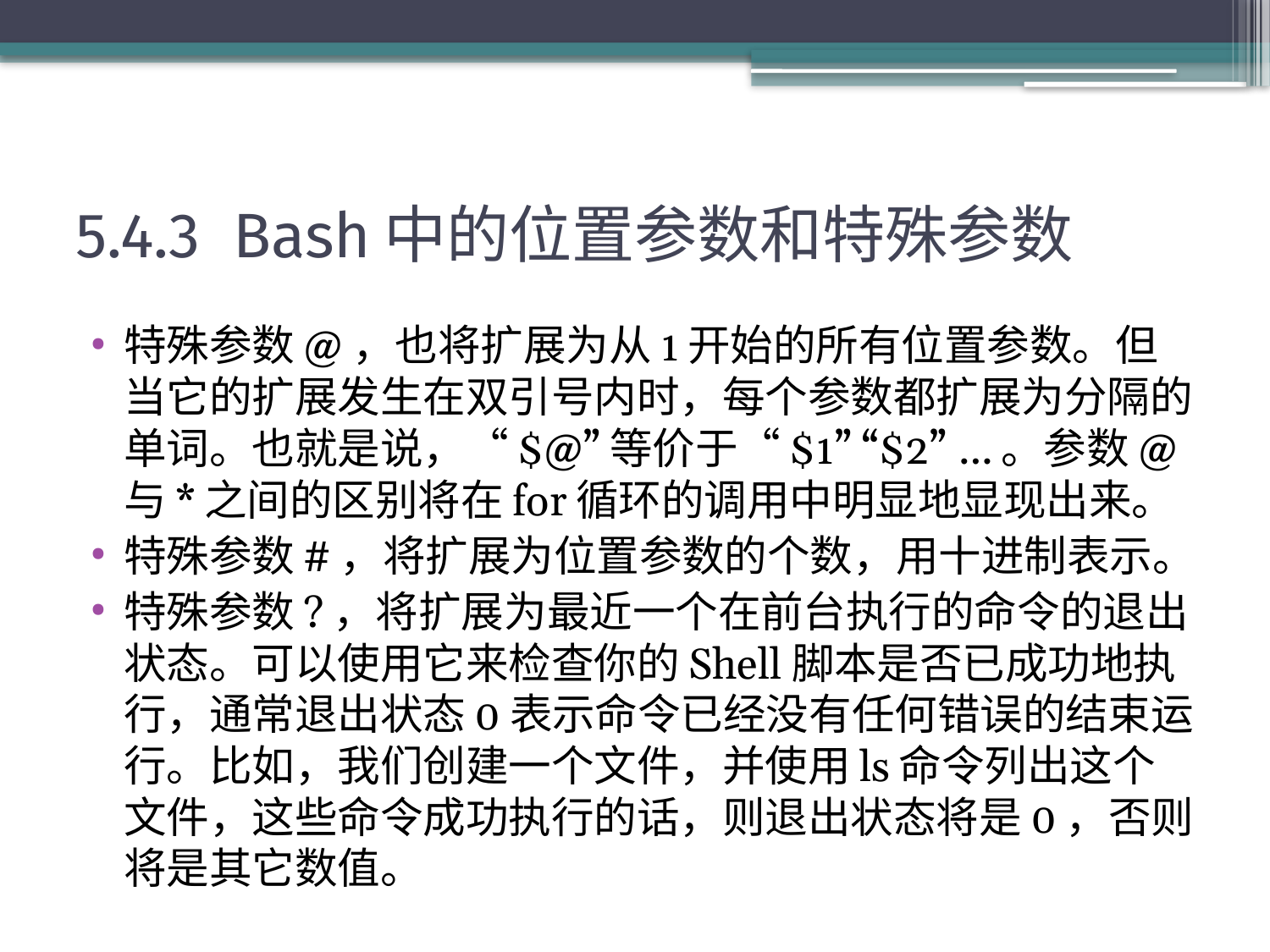

# 5.4.3  Bash中的位置参数和特殊参数
特殊参数@，也将扩展为从1开始的所有位置参数。但当它的扩展发生在双引号内时，每个参数都扩展为分隔的单词。也就是说，“$@”等价于“$1” “$2” …。参数@与*之间的区别将在for循环的调用中明显地显现出来。
特殊参数#，将扩展为位置参数的个数，用十进制表示。
特殊参数?，将扩展为最近一个在前台执行的命令的退出状态。可以使用它来检查你的Shell脚本是否已成功地执行，通常退出状态0表示命令已经没有任何错误的结束运行。比如，我们创建一个文件，并使用ls命令列出这个文件，这些命令成功执行的话，则退出状态将是0，否则将是其它数值。